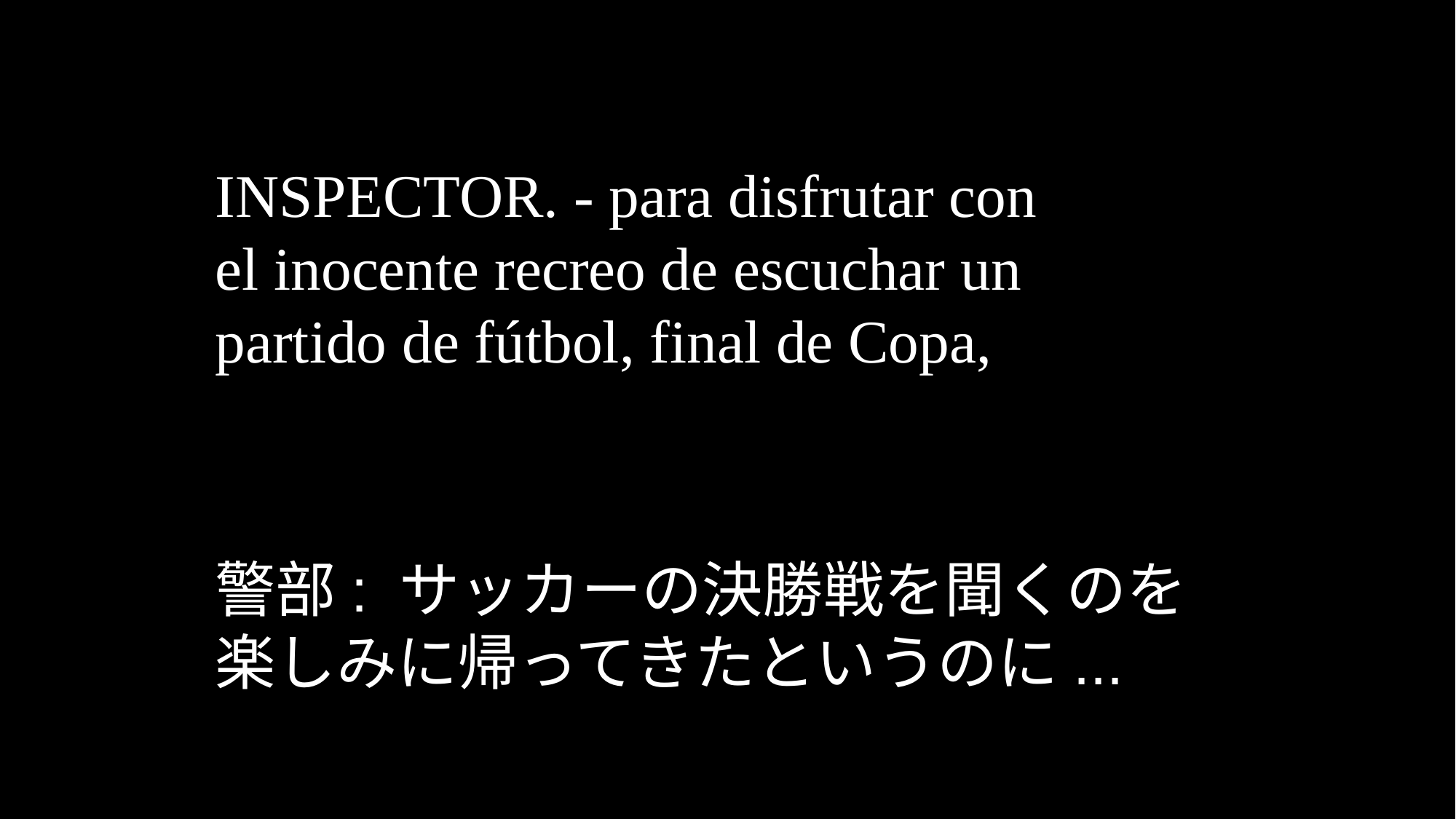

INSPECTOR. - para disfrutar con el inocente recreo de escuchar un partido de fútbol, final de Copa,

警部: サッカーの決勝戦を聞くのを楽しみに帰ってきたというのに...